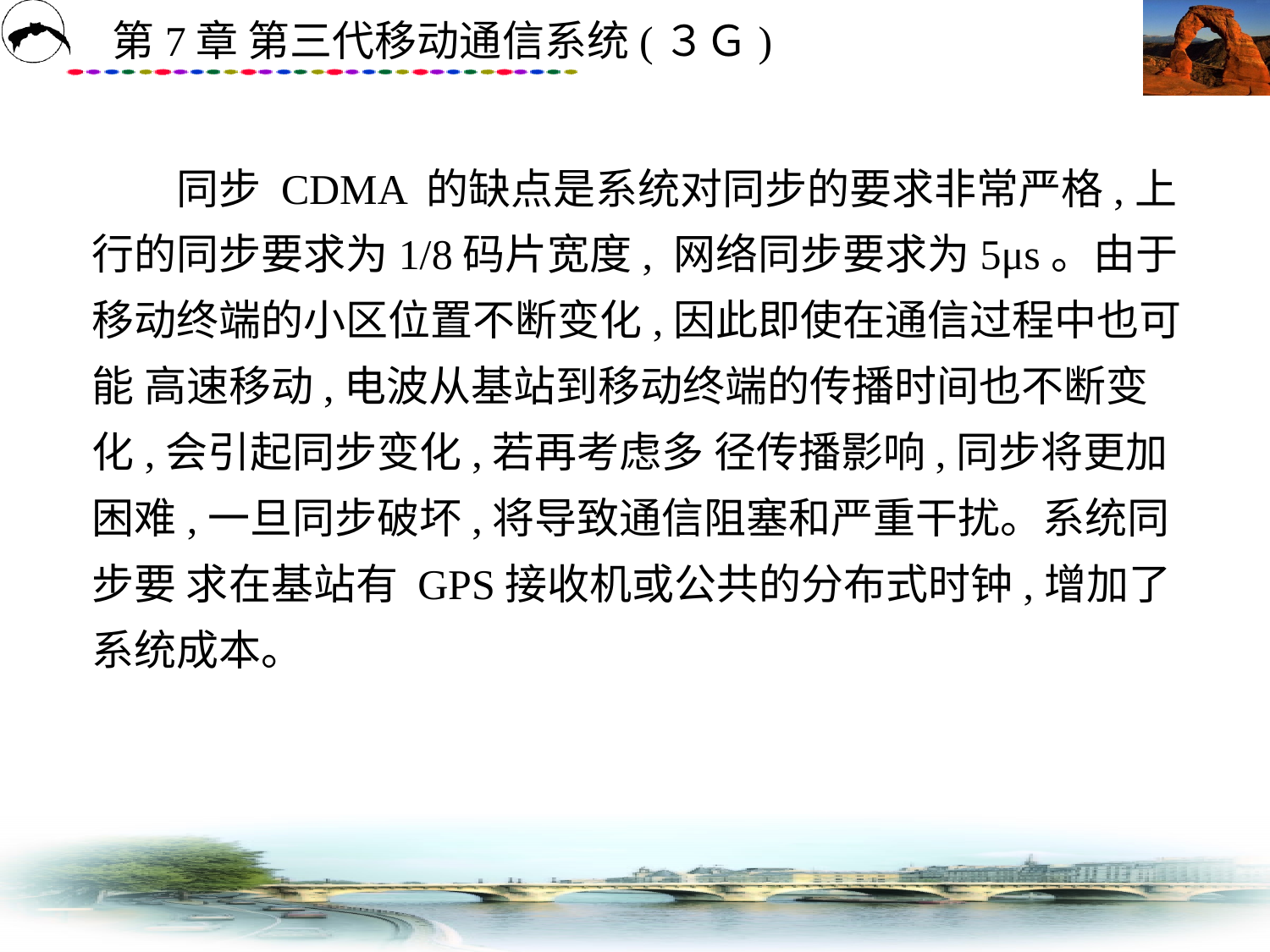

# 同步 CDMA 的缺点是系统对同步的要求非常严格,上行的同步要求为1/8码片宽度, 网络同步要求为5μs。由于移动终端的小区位置不断变化,因此即使在通信过程中也可能 高速移动,电波从基站到移动终端的传播时间也不断变化,会引起同步变化,若再考虑多 径传播影响,同步将更加困难,一旦同步破坏,将导致通信阻塞和严重干扰。系统同步要 求在基站有 GPS接收机或公共的分布式时钟,增加了系统成本。